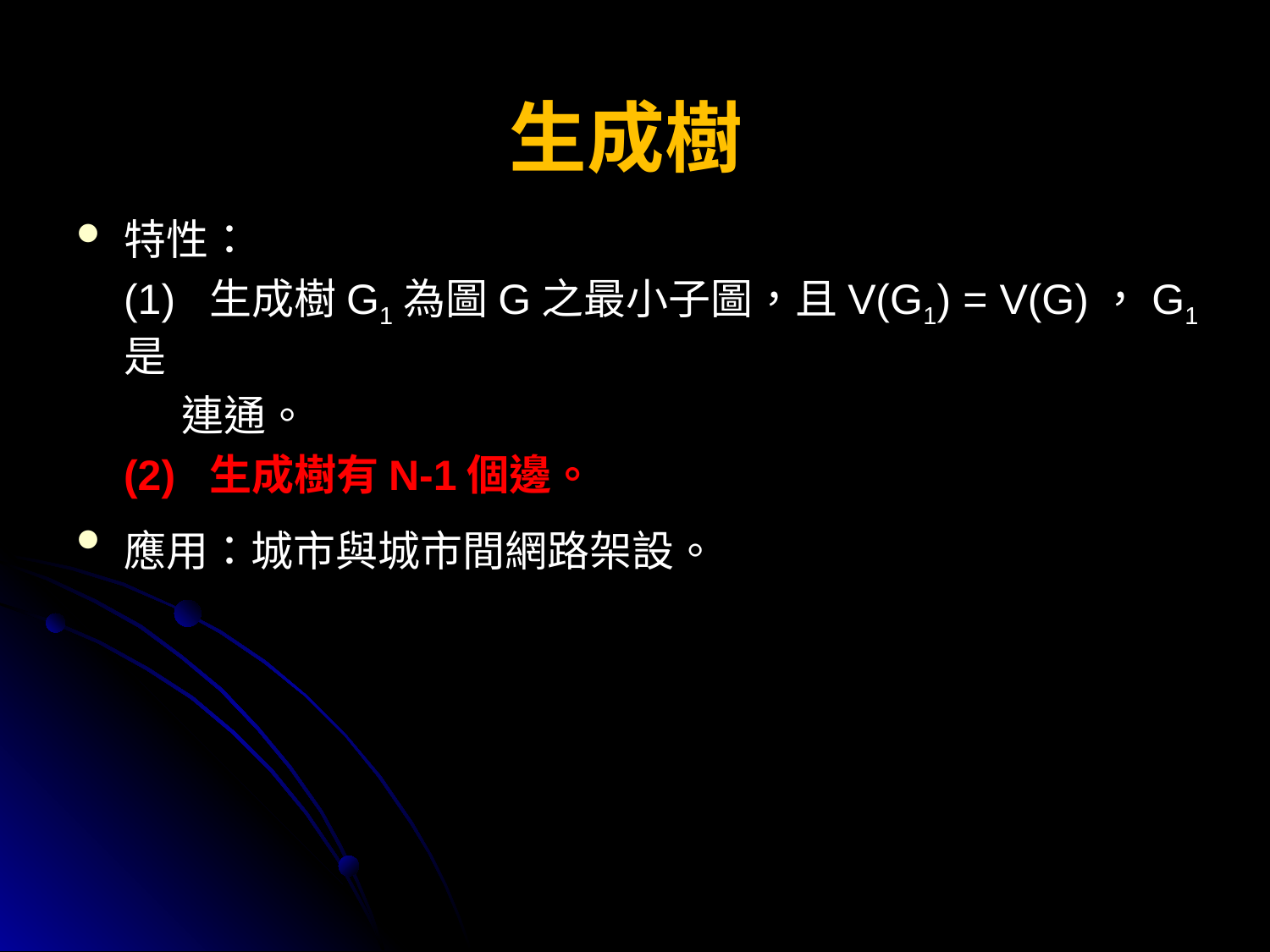

生成樹
特性：
    (1)  生成樹G1為圖G之最小子圖，且V(G1) = V(G)，G1是
          連通。
    (2)  生成樹有N-1個邊。
應用：城市與城市間網路架設。